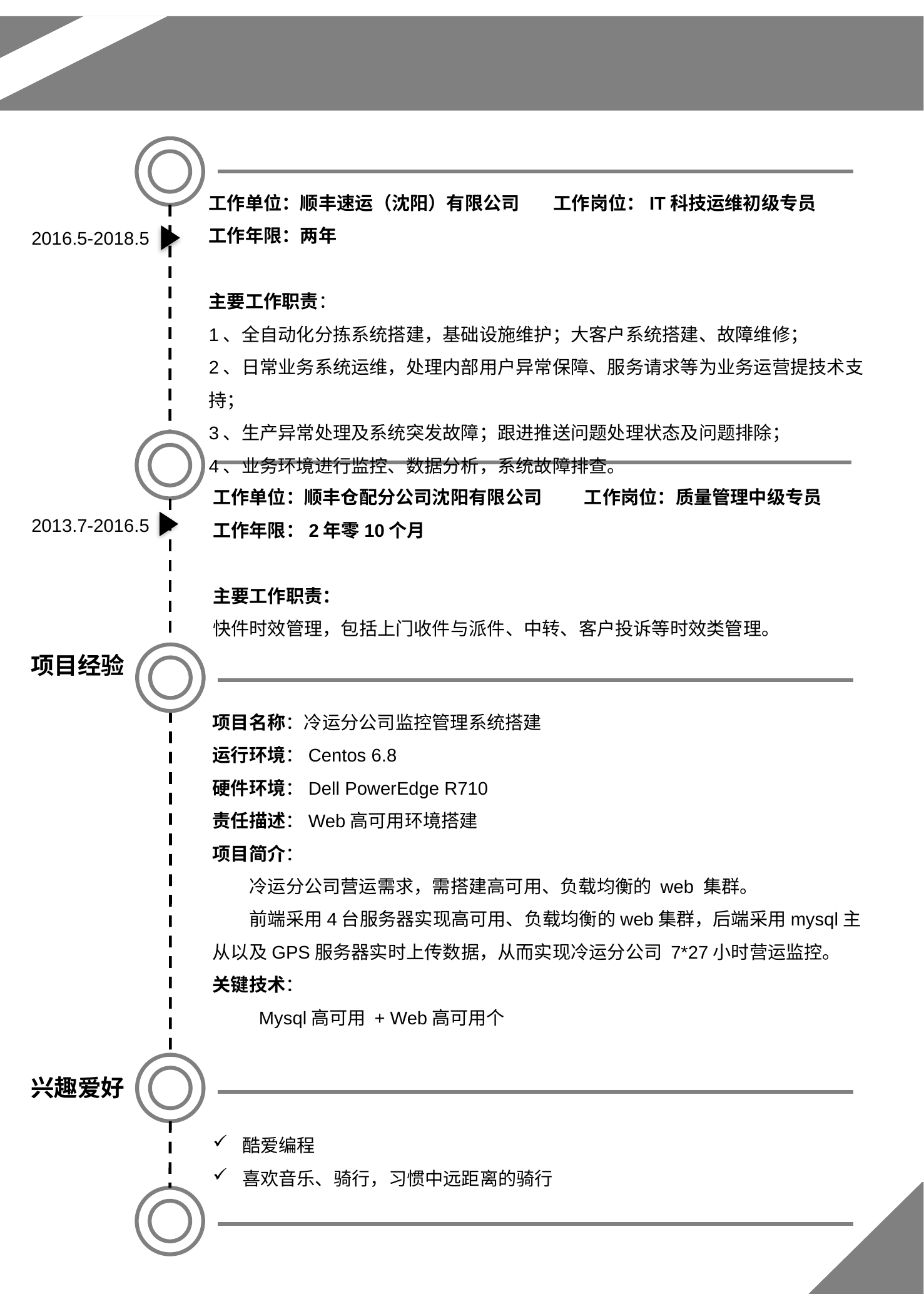

2013.7-2016.5

兴趣爱好
酷爱编程
喜欢音乐、骑行，习惯中远距离的骑行

工作单位：顺丰速运（沈阳）有限公司        工作岗位：IT科技运维初级专员
工作年限：两年

主要工作职责：
1、全自动化分拣系统搭建，基础设施维护；大客户系统搭建、故障维修；
2、日常业务系统运维，处理内部用户异常保障、服务请求等为业务运营提技术支持；
3、生产异常处理及系统突发故障；跟进推送问题处理状态及问题排除；
4、业务环境进行监控、数据分析，系统故障排查。
2016.5-2018.5

工作单位：顺丰仓配分公司沈阳有限公司          工作岗位：质量管理中级专员
工作年限：2年零10个月

主要工作职责：
快件时效管理，包括上门收件与派件、中转、客户投诉等时效类管理。
项目经验
项目名称：冷运分公司监控管理系统搭建
运行环境：Centos 6.8
硬件环境：Dell PowerEdge R710
责任描述：Web高可用环境搭建
项目简介：
        冷运分公司营运需求，需搭建高可用、负载均衡的 web 集群。
        前端采用4台服务器实现高可用、负载均衡的web集群，后端采用mysql主从以及GPS服务器实时上传数据，从而实现冷运分公司 7*27小时营运监控。
关键技术：
         Mysql高可用 + Web高可用个